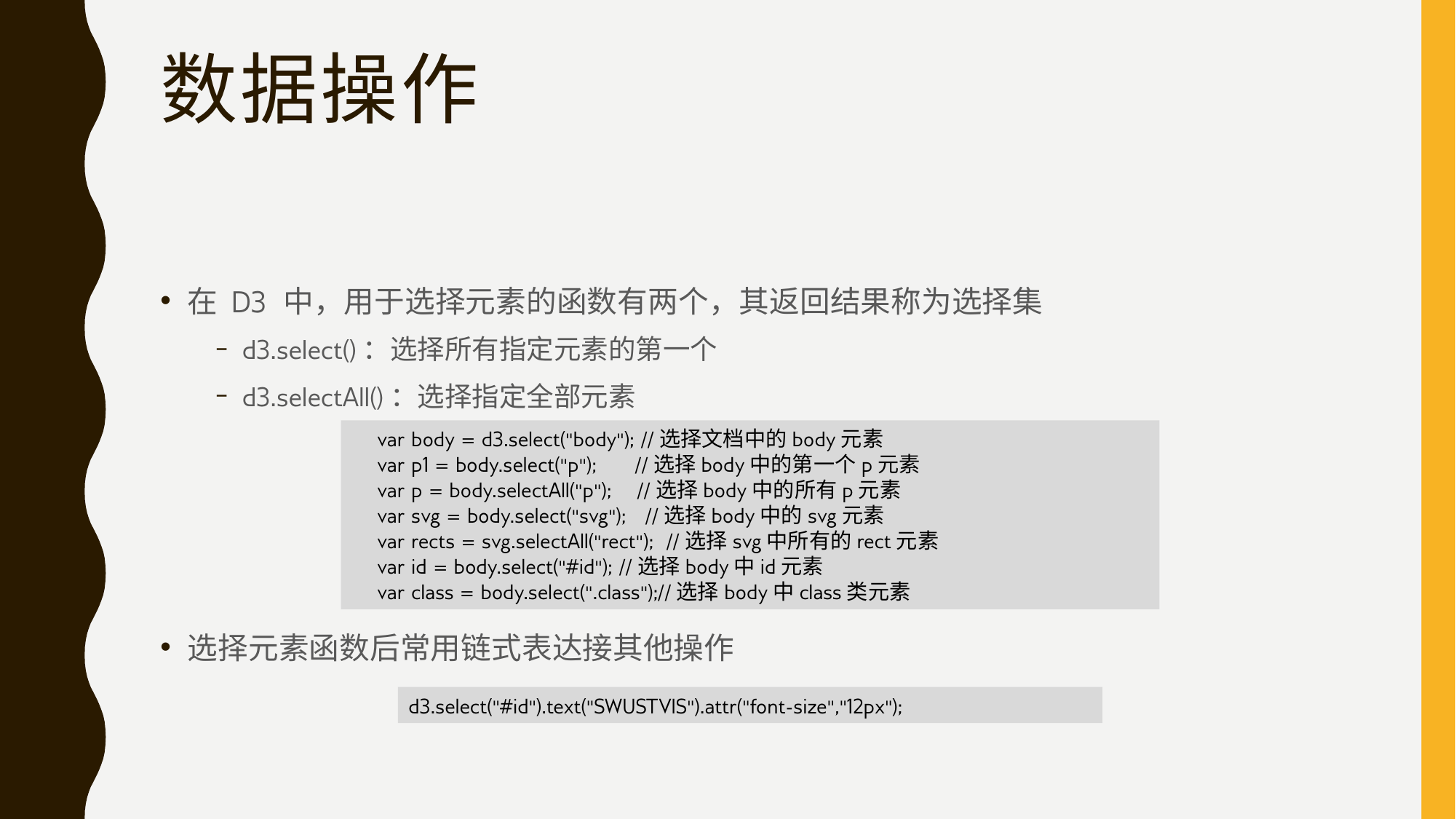

# 数据操作
在 D3 中，用于选择元素的函数有两个，其返回结果称为选择集
d3.select()：选择所有指定元素的第一个
d3.selectAll()：选择指定全部元素

选择元素函数后常用链式表达接其他操作
    var body = d3.select("body"); //选择文档中的body元素
    var p1 = body.select("p");      //选择body中的第一个p元素
    var p = body.selectAll("p");    //选择body中的所有p元素
    var svg = body.select("svg");   //选择body中的svg元素
    var rects = svg.selectAll("rect");  //选择svg中所有的rect元素
    var id = body.select("#id"); //选择body中id元素
    var class = body.select(".class");//选择body中class类元素
d3.select("#id").text("SWUSTVIS").attr("font-size","12px");